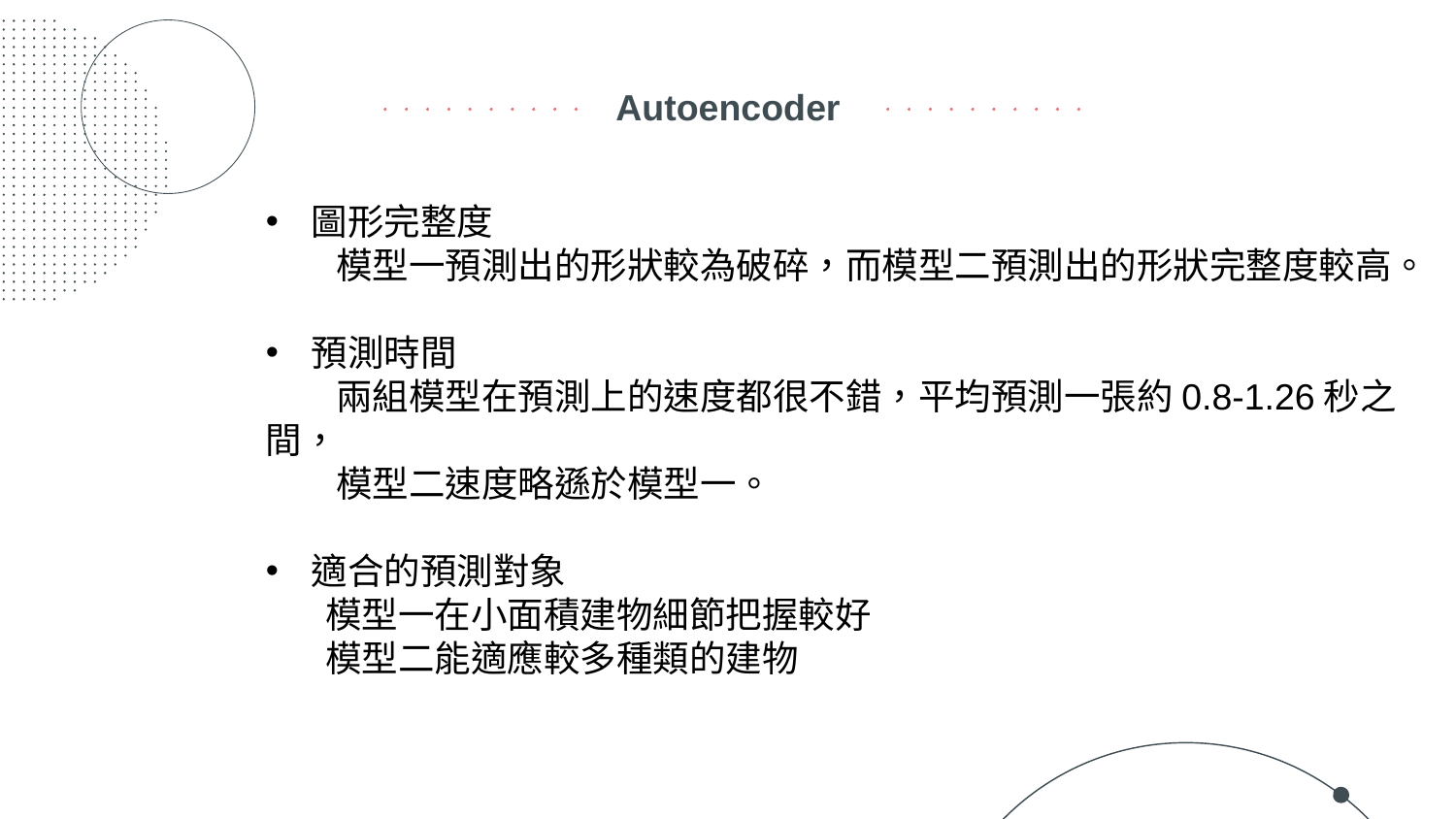

# Autoencoder

圖形完整度
      模型一預測出的形狀較為破碎，而模型二預測出的形狀完整度較高。

預測時間
      兩組模型在預測上的速度都很不錯，平均預測一張約0.8-1.26秒之間，
      模型二速度略遜於模型一。

適合的預測對象
     模型一在小面積建物細節把握較好
     模型二能適應較多種類的建物